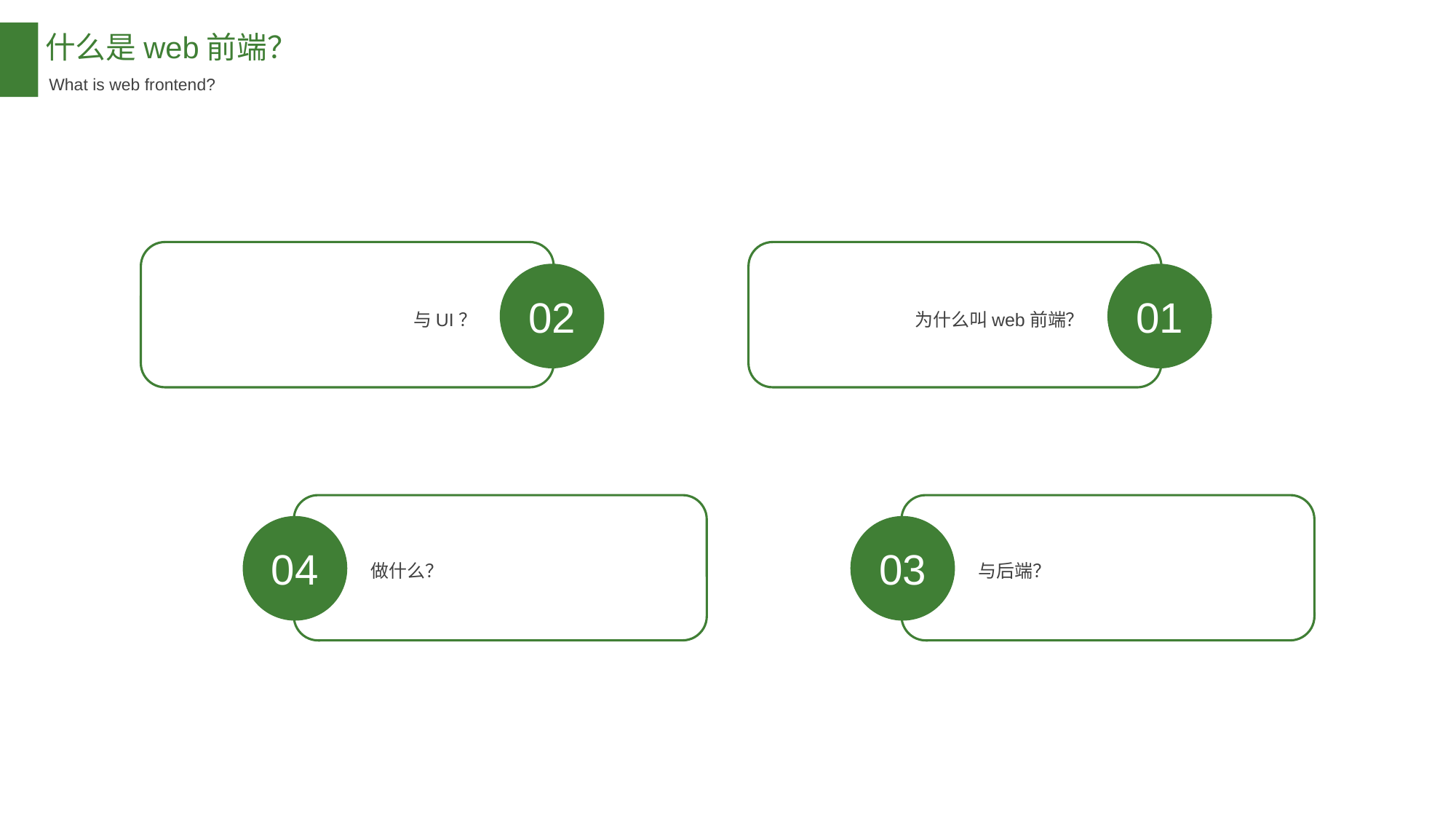

什么是web前端？
What is web frontend?

02
01
与UI？
为什么叫web前端？

04
03
做什么？
与后端？